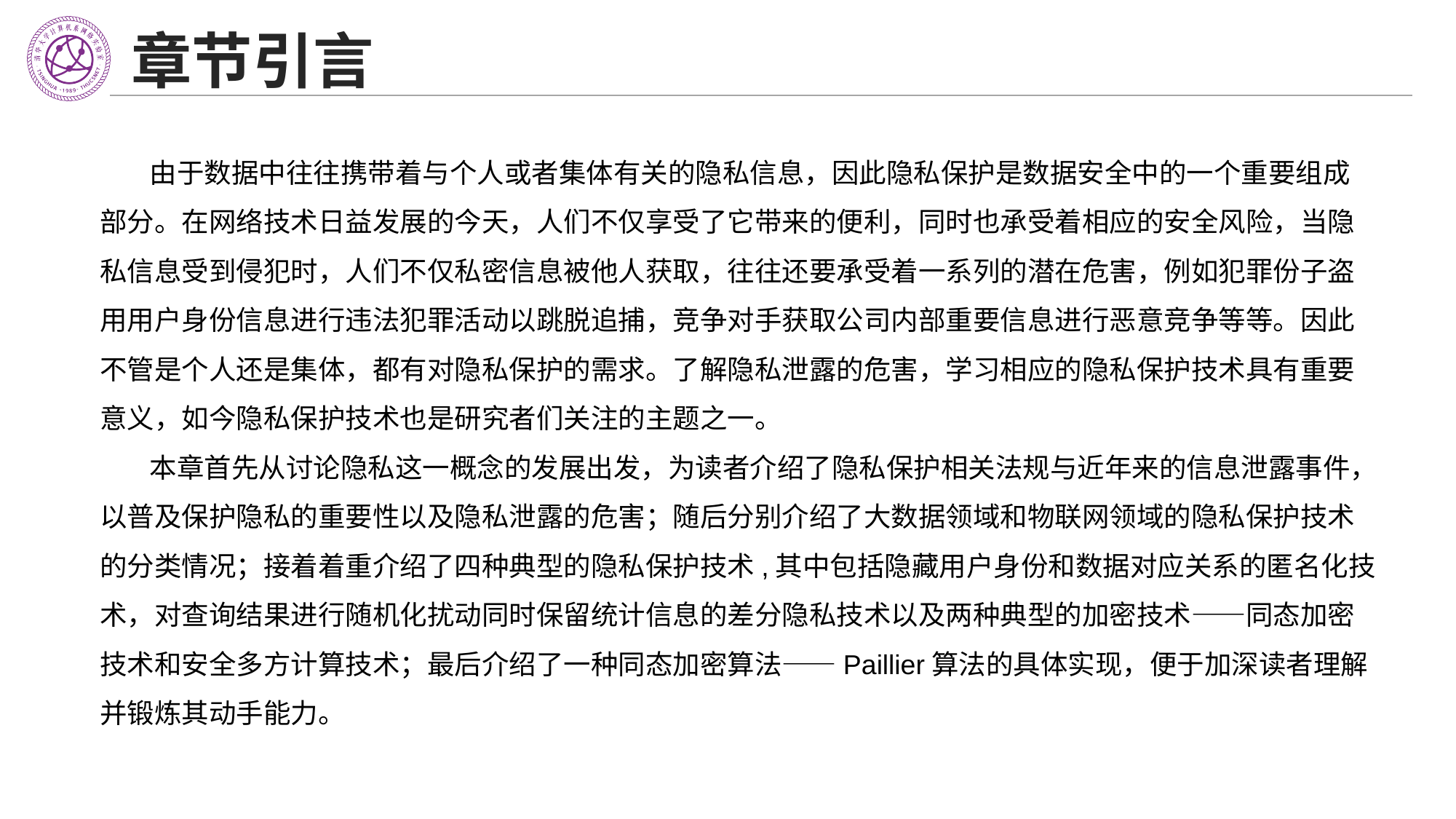

# 章节引言
       由于数据中往往携带着与个人或者集体有关的隐私信息，因此隐私保护是数据安全中的一个重要组成部分。在网络技术日益发展的今天，人们不仅享受了它带来的便利，同时也承受着相应的安全风险，当隐私信息受到侵犯时，人们不仅私密信息被他人获取，往往还要承受着一系列的潜在危害，例如犯罪份子盗用用户身份信息进行违法犯罪活动以跳脱追捕，竞争对手获取公司内部重要信息进行恶意竞争等等。因此不管是个人还是集体，都有对隐私保护的需求。了解隐私泄露的危害，学习相应的隐私保护技术具有重要意义，如今隐私保护技术也是研究者们关注的主题之一。
       本章首先从讨论隐私这一概念的发展出发，为读者介绍了隐私保护相关法规与近年来的信息泄露事件，以普及保护隐私的重要性以及隐私泄露的危害；随后分别介绍了大数据领域和物联网领域的隐私保护技术的分类情况；接着着重介绍了四种典型的隐私保护技术,其中包括隐藏用户身份和数据对应关系的匿名化技术，对查询结果进行随机化扰动同时保留统计信息的差分隐私技术以及两种典型的加密技术——同态加密技术和安全多方计算技术；最后介绍了一种同态加密算法——Paillier算法的具体实现，便于加深读者理解并锻炼其动手能力。